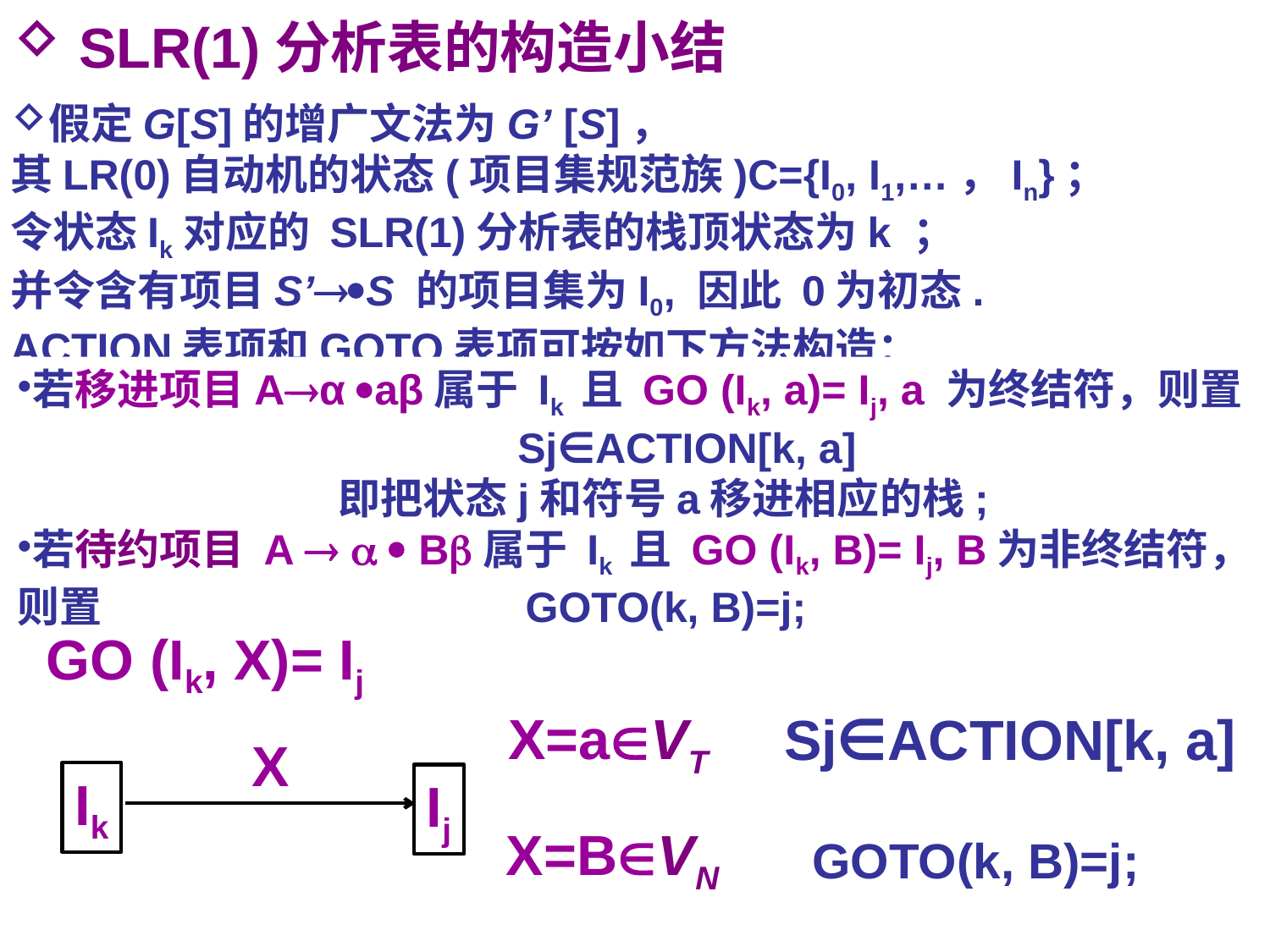

SLR(1)分析表的构造小结
假定G[S]的增广文法为G’ [S]，
其LR(0)自动机的状态(项目集规范族)C={I0, I1,…，In}；
令状态Ik对应的 SLR(1)分析表的栈顶状态为k ；
并令含有项目S’→•S 的项目集为I0, 因此 0为初态.
ACTION表项和GOTO表项可按如下方法构造：
若移进项目A→α •aβ属于 Ik 且 GO (Ik, a)= Ij, a 为终结符，则置
    Sj∈ACTION[k, a]
即把状态j和符号a移进相应的栈;
若待约项目 A → α • Bβ属于 Ik 且 GO (Ik, B)= Ij, B为非终结符，则置				GOTO(k, B)=j;
GO (Ik, X)= Ij
X=a∈VT
Sj∈ACTION[k, a]
X
Ik
Ij
X=B∈VN
GOTO(k, B)=j;